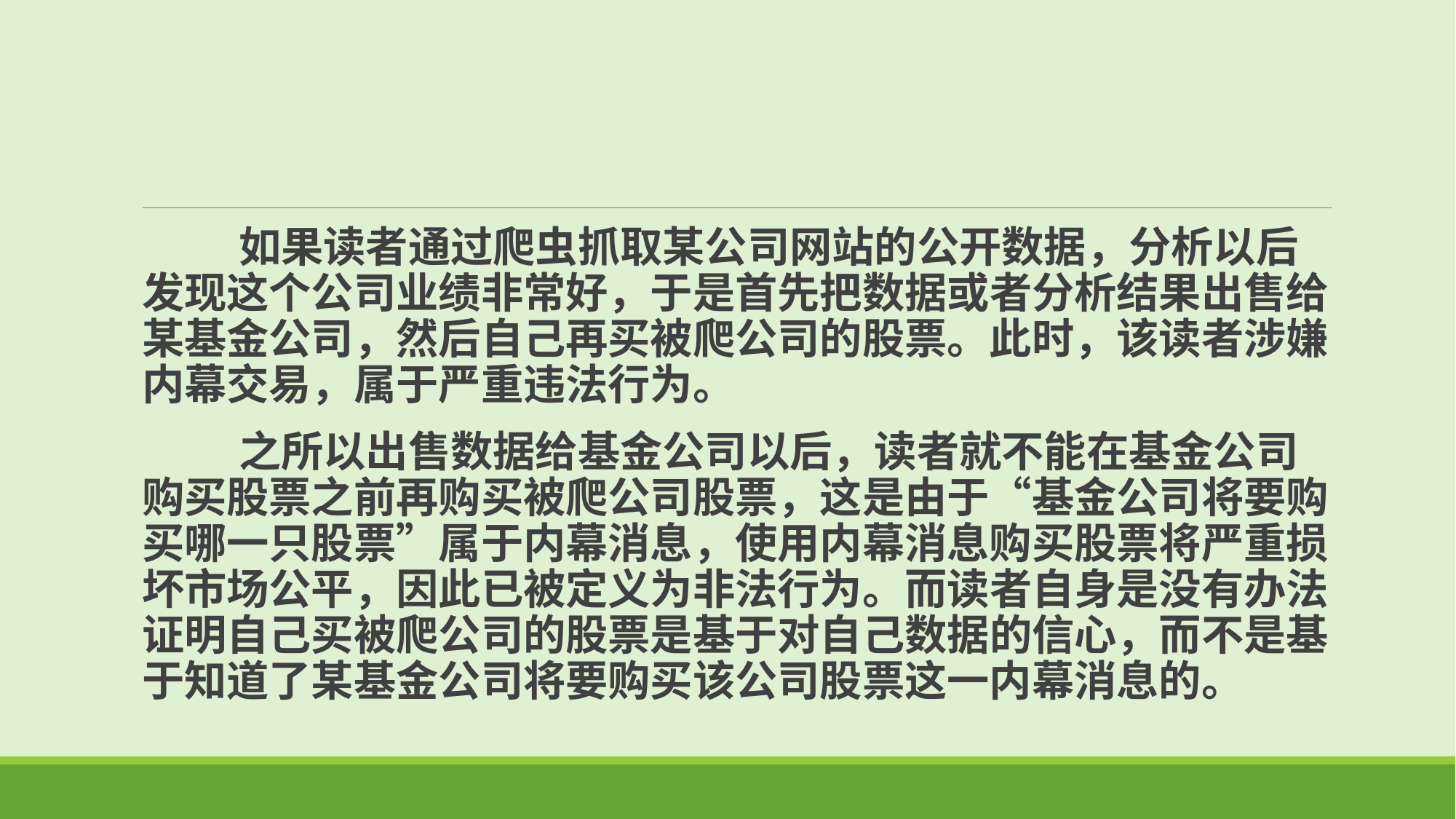

如果读者通过爬虫抓取某公司网站的公开数据，分析以后发现这个公司业绩非常好，于是首先把数据或者分析结果出售给某基金公司，然后自己再买被爬公司的股票。此时，该读者涉嫌内幕交易，属于严重违法行为。
         之所以出售数据给基金公司以后，读者就不能在基金公司购买股票之前再购买被爬公司股票，这是由于“基金公司将要购买哪一只股票”属于内幕消息，使用内幕消息购买股票将严重损坏市场公平，因此已被定义为非法行为。而读者自身是没有办法证明自己买被爬公司的股票是基于对自己数据的信心，而不是基于知道了某基金公司将要购买该公司股票这一内幕消息的。